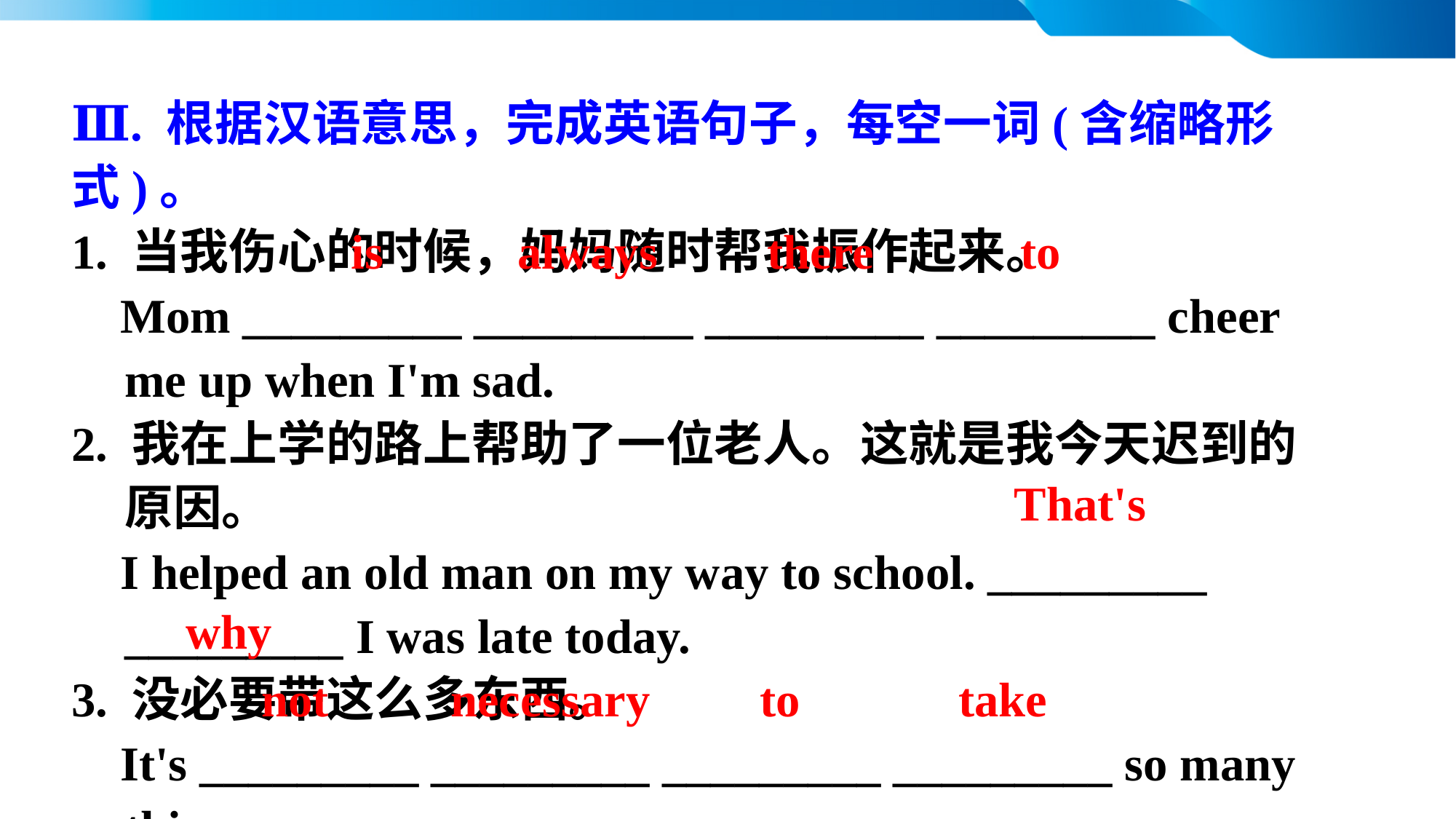

Ⅲ. 根据汉语意思，完成英语句子，每空一词(含缩略形式)。
1. 当我伤心的时候，妈妈随时帮我振作起来。
    Mom _________ _________ _________ _________ cheer me up when I'm sad.
2. 我在上学的路上帮助了一位老人。这就是我今天迟到的原因。
    I helped an old man on my way to school. _________  _________ I was late today.
3. 没必要带这么多东西。
    It's _________ _________ _________ _________ so many things.
           is           always         there            to
                                                                        That's
    why
not          necessary         to             take